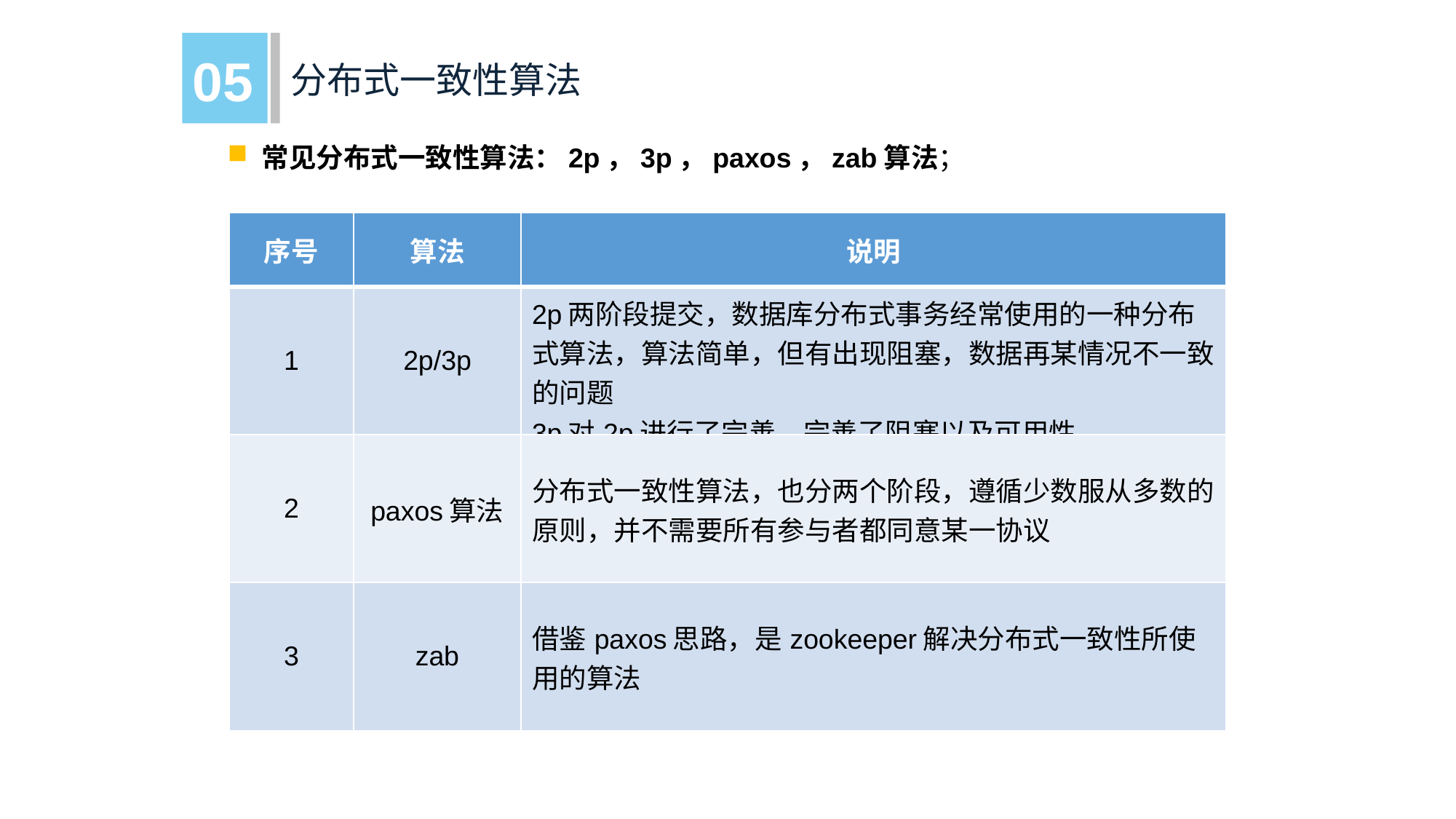

05
分布式一致性算法
常见分布式一致性算法：2p，3p，paxos，zab算法；
| 序号 | 算法 | 说明 |
| --- | --- | --- |
| 1 | 2p/3p | 2p两阶段提交，数据库分布式事务经常使用的一种分布式算法，算法简单，但有出现阻塞，数据再某情况不一致的问题 3p对2p进行了完善，完善了阻塞以及可用性 |
| 2 | paxos算法 | 分布式一致性算法，也分两个阶段，遵循少数服从多数的原则，并不需要所有参与者都同意某一协议 |
| 3 | zab | 借鉴paxos思路，是zookeeper解决分布式一致性所使用的算法 |